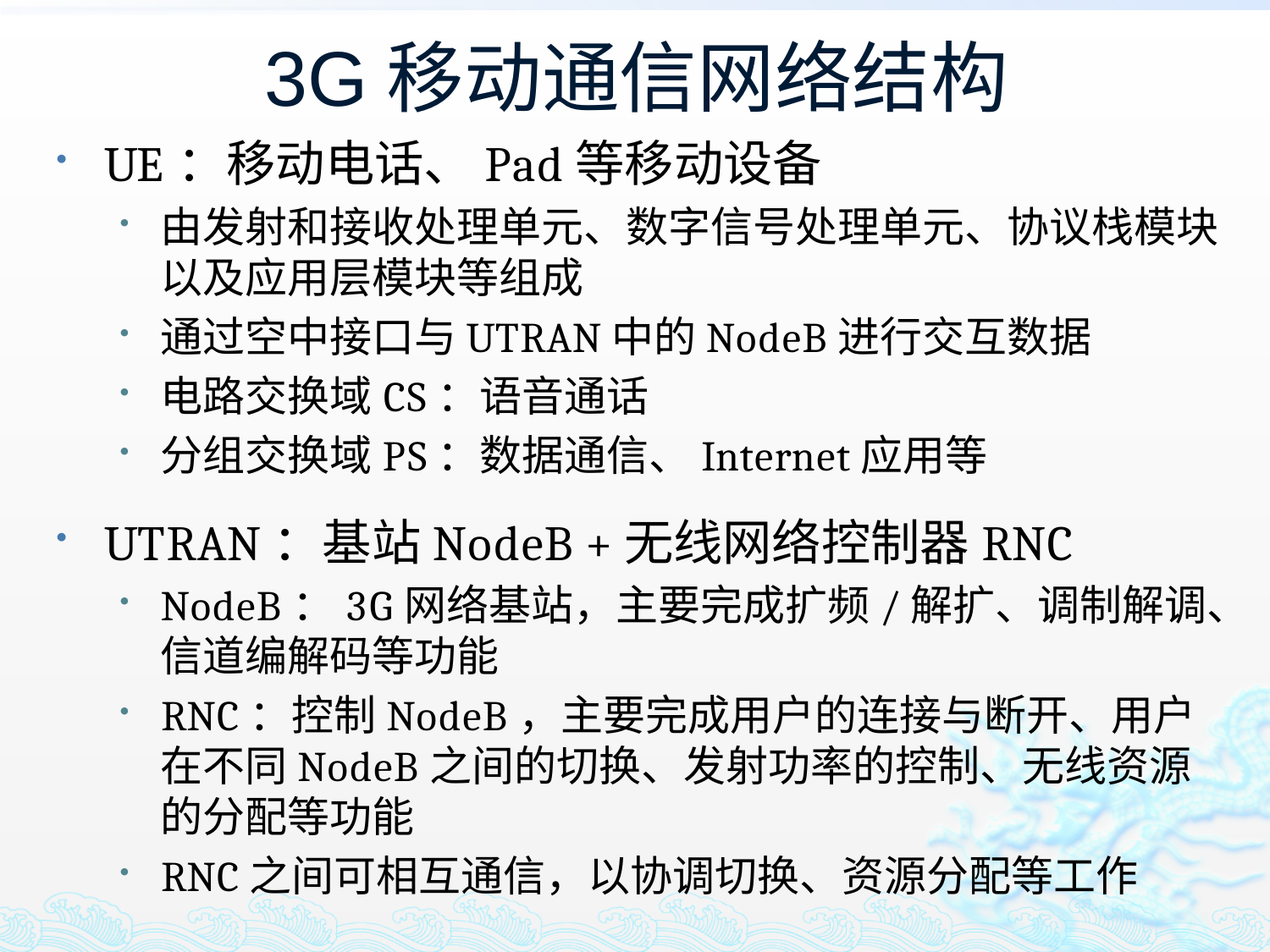

# 3G移动通信网络结构
UE：移动电话、Pad等移动设备
由发射和接收处理单元、数字信号处理单元、协议栈模块以及应用层模块等组成
通过空中接口与UTRAN中的NodeB进行交互数据
电路交换域CS：语音通话
分组交换域PS：数据通信、Internet应用等
UTRAN：基站NodeB +无线网络控制器RNC
NodeB：3G网络基站，主要完成扩频/解扩、调制解调、信道编解码等功能
RNC：控制NodeB，主要完成用户的连接与断开、用户在不同NodeB之间的切换、发射功率的控制、无线资源的分配等功能
RNC之间可相互通信，以协调切换、资源分配等工作